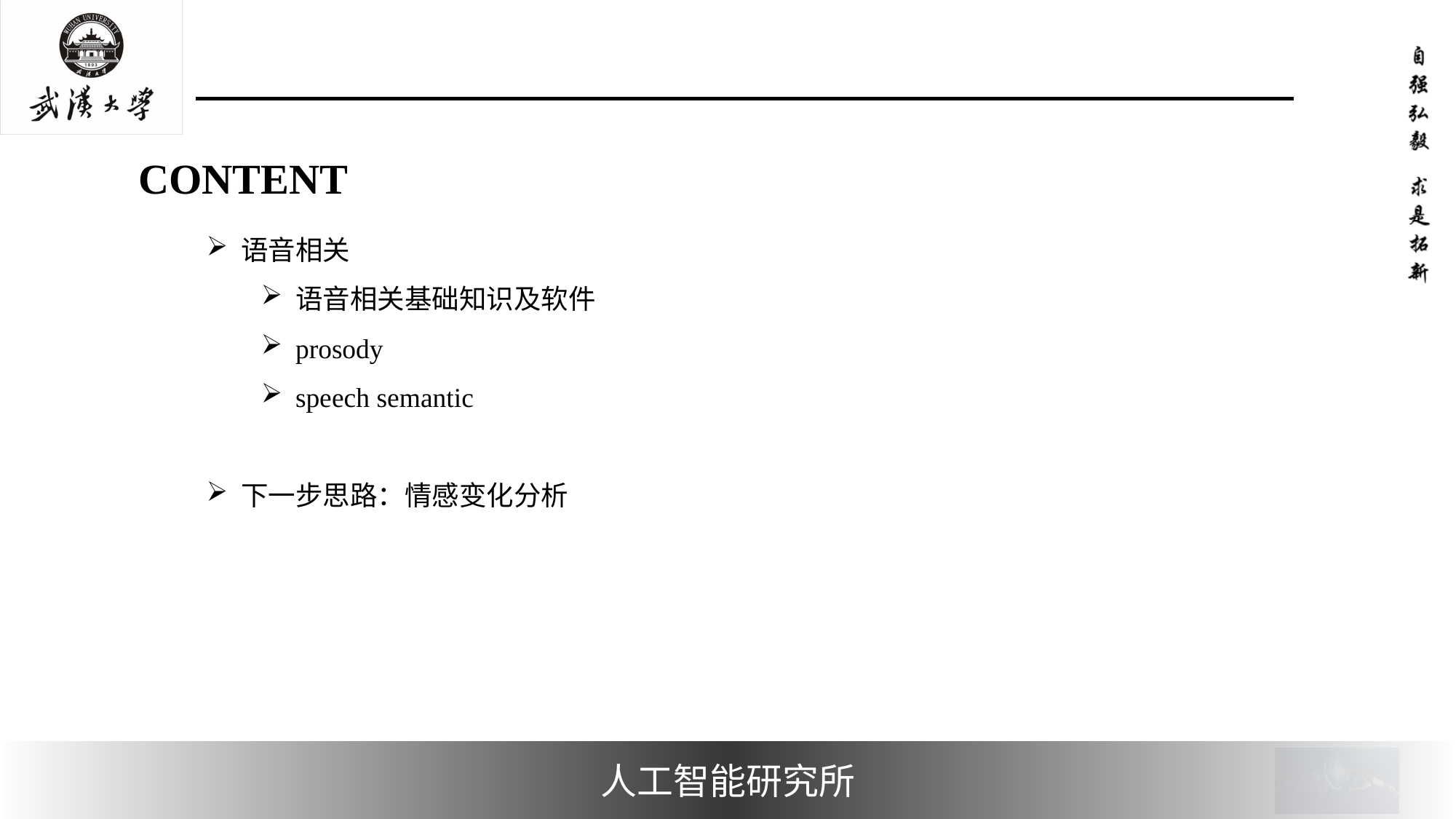

#
语音相关
语音相关基础知识及软件
prosody
speech semantic

下一步思路：情感变化分析

7